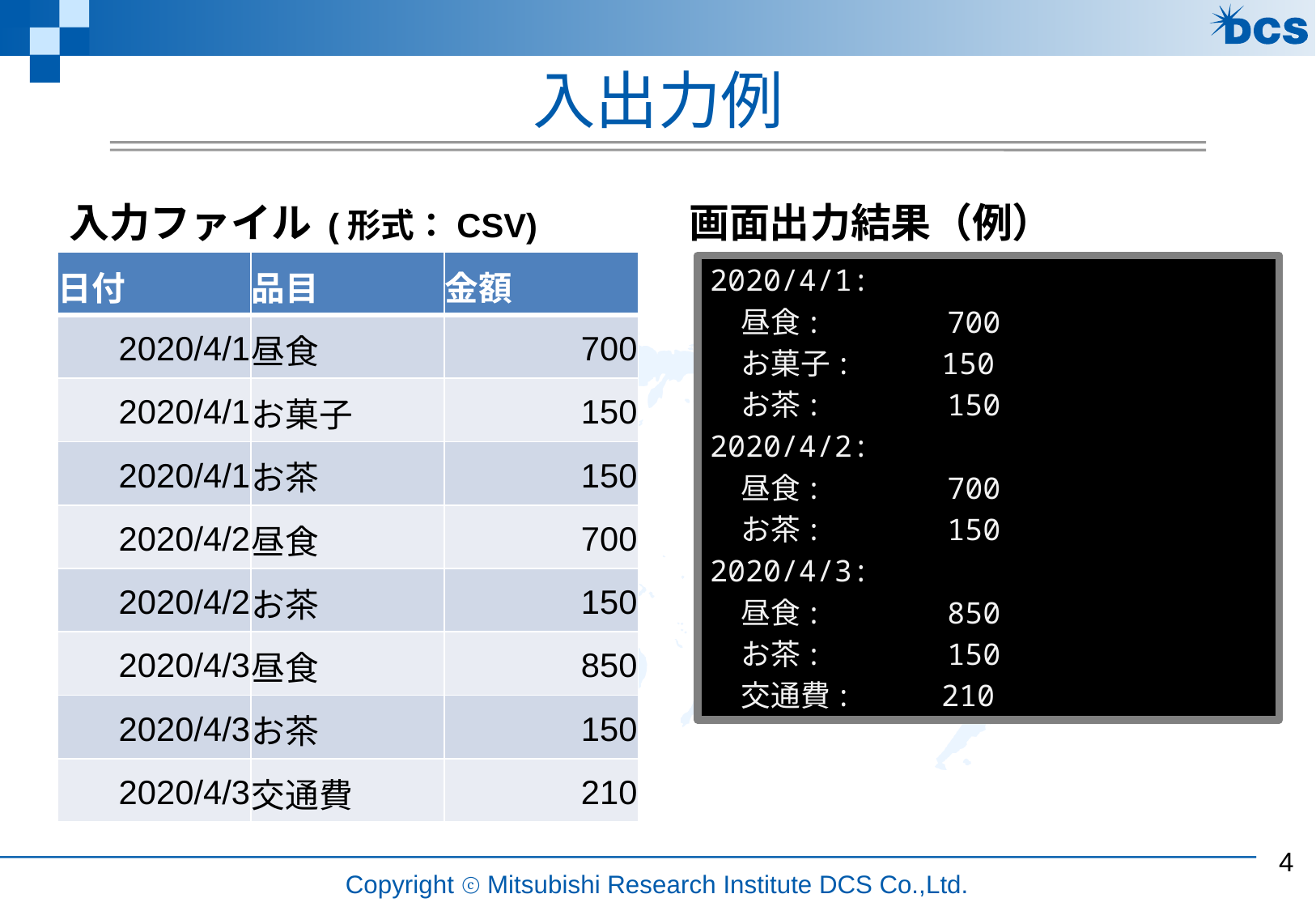

# 入出力例
入力ファイル (形式：CSV)
画面出力結果（例）
| 日付 | 品目 | 金額 |
| --- | --- | --- |
| 2020/4/1 | 昼食 | 700 |
| 2020/4/1 | お菓子 | 150 |
| 2020/4/1 | お茶 | 150 |
| 2020/4/2 | 昼食 | 700 |
| 2020/4/2 | お茶 | 150 |
| 2020/4/3 | 昼食 | 850 |
| 2020/4/3 | お茶 | 150 |
| 2020/4/3 | 交通費 | 210 |
2020/4/1:
    昼食:       700
    お菓子:     150
    お茶:       150
2020/4/2:
    昼食:       700
    お茶:       150
2020/4/3:
    昼食:       850
    お茶:       150
    交通費:     210
4
Copyright ⓒ Mitsubishi Research Institute DCS Co.,Ltd.